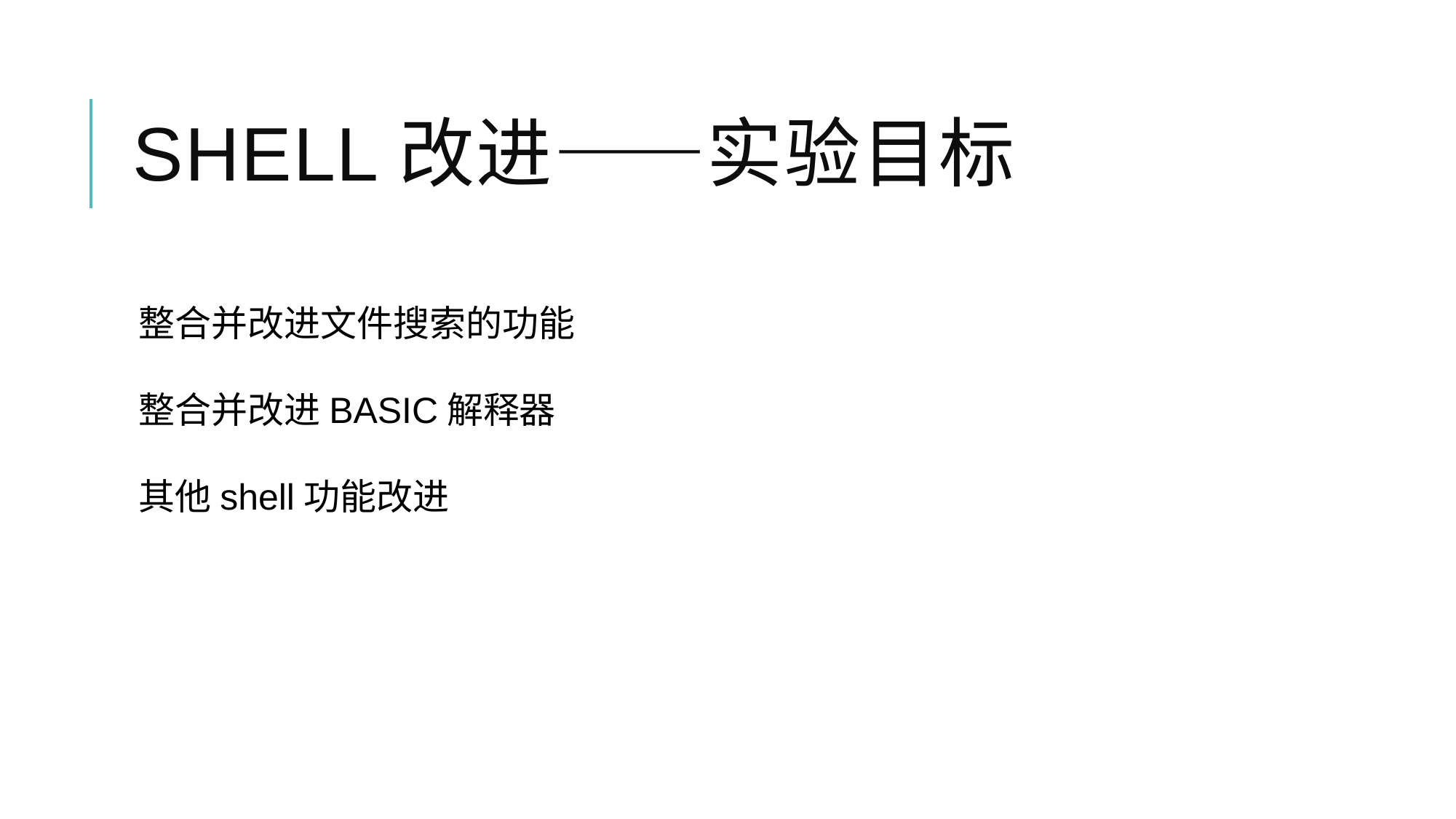

# SHell改进——实验目标
整合并改进文件搜索的功能
整合并改进BASIC解释器
其他shell功能改进